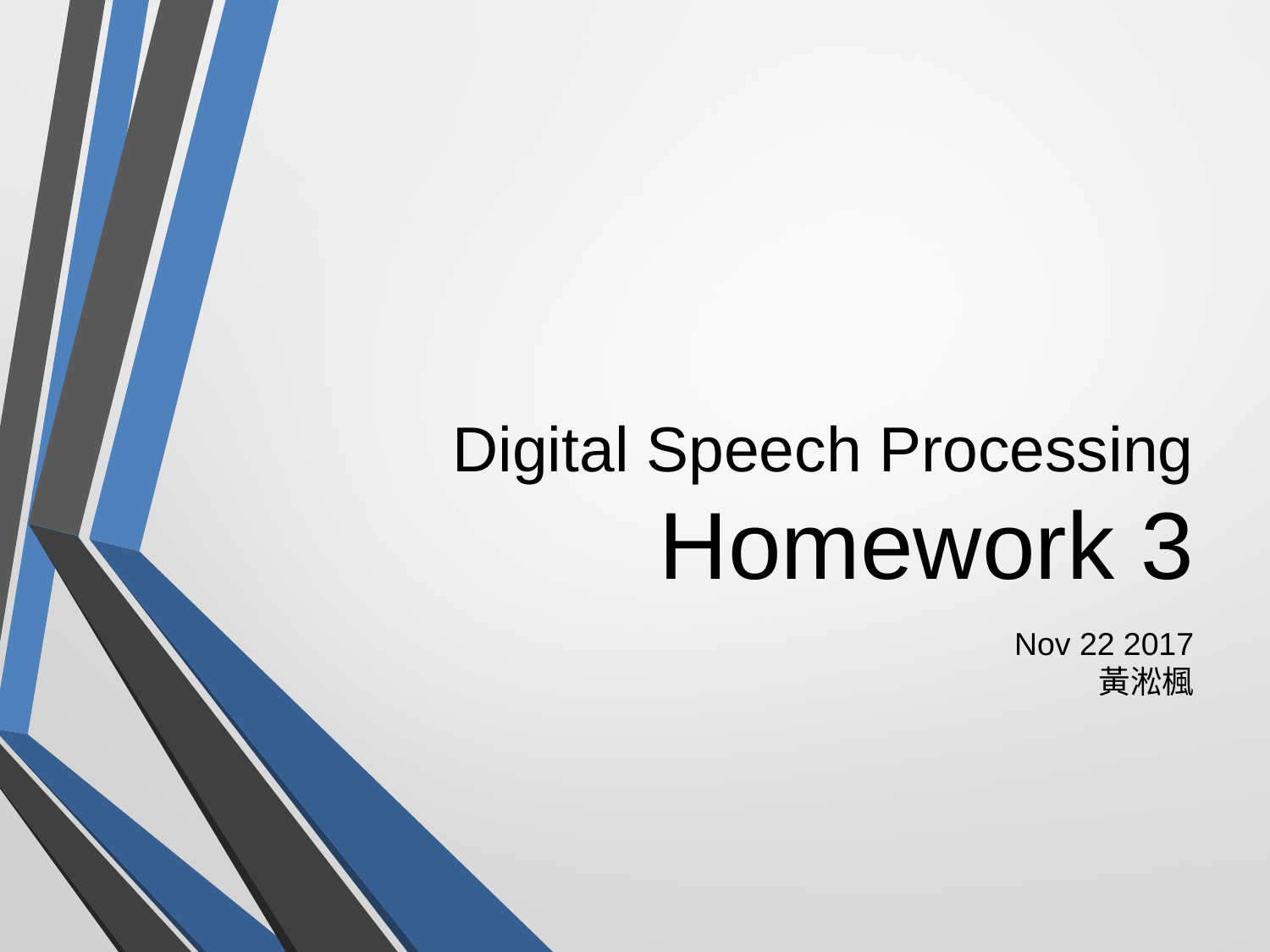

Digital Speech Processing
Homework 3
Nov 22 2017
黃淞楓